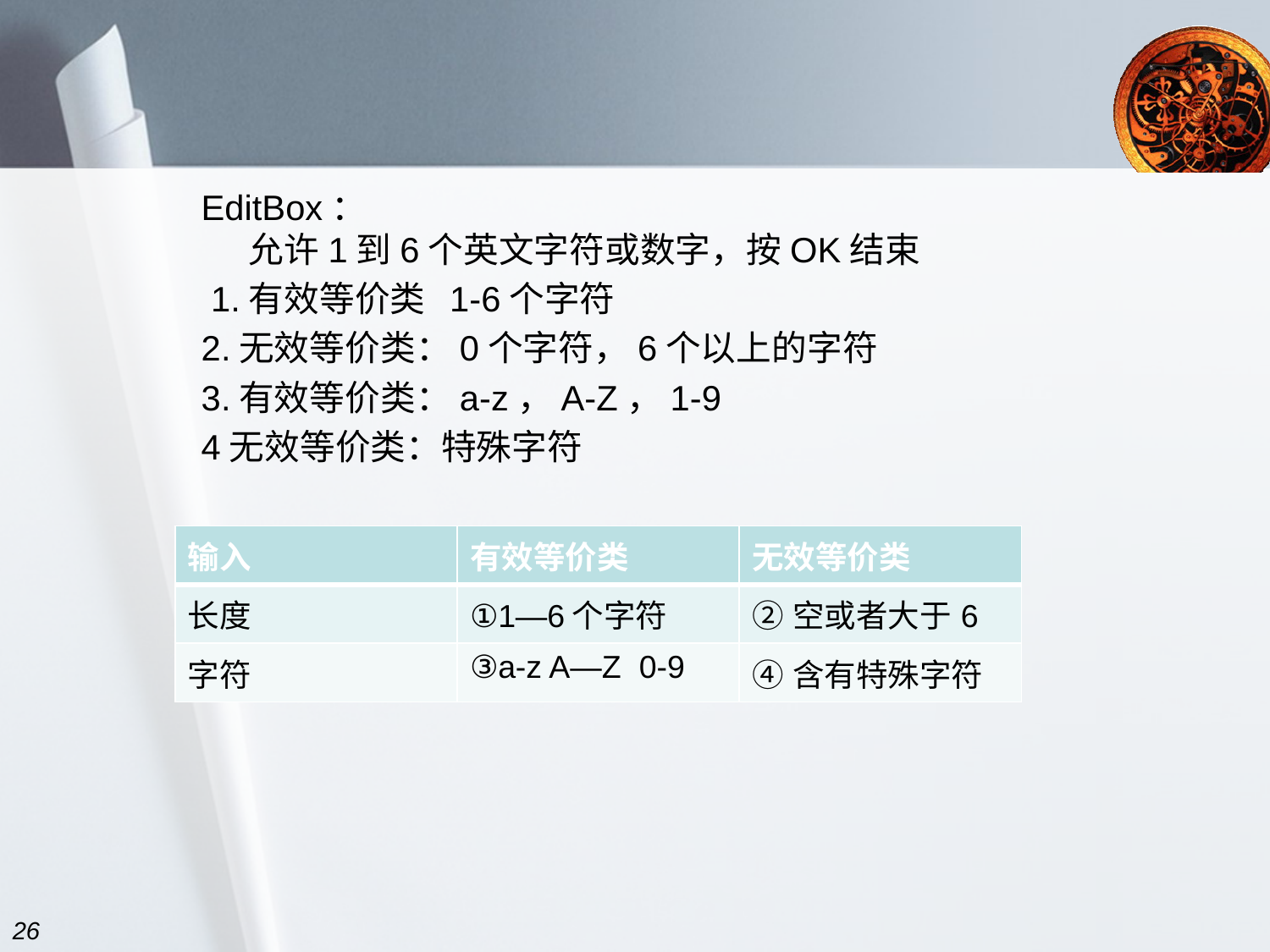

#
EditBox：
允许1到6个英文字符或数字，按OK结束
 1.有效等价类  1-6个字符
2.无效等价类：0个字符，6个以上的字符
3.有效等价类：a-z，A-Z，1-9
4无效等价类：特殊字符

| 输入 | 有效等价类 | 无效等价类 |
| --- | --- | --- |
| 长度 | ①1—6个字符 | ②空或者大于6 |
| 字符 | ③a-z A—Z 0-9 | ④含有特殊字符 |
26